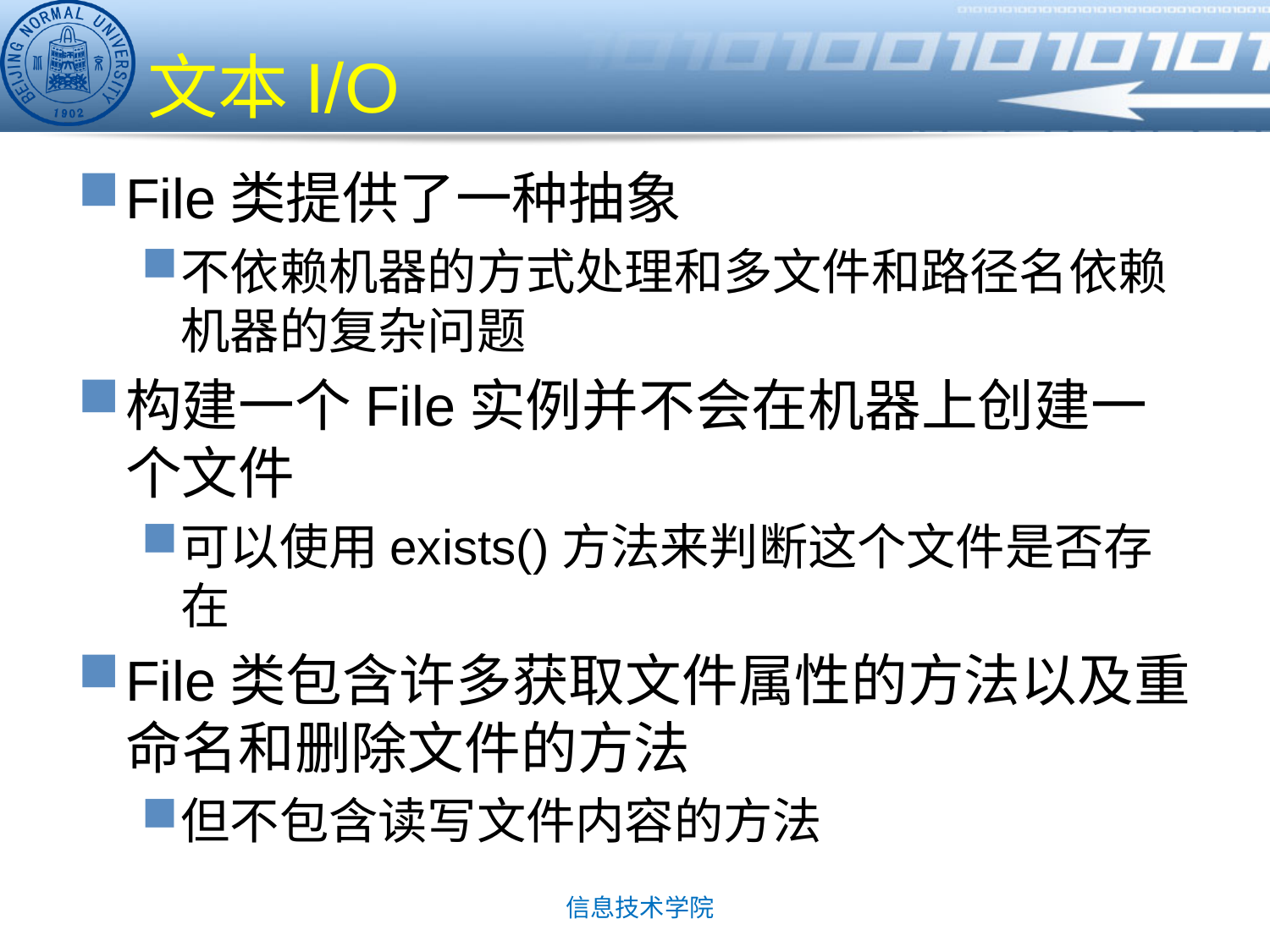

# 文本I/O
File类提供了一种抽象
不依赖机器的方式处理和多文件和路径名依赖机器的复杂问题
构建一个File实例并不会在机器上创建一个文件
可以使用exists()方法来判断这个文件是否存在
File类包含许多获取文件属性的方法以及重命名和删除文件的方法
但不包含读写文件内容的方法
17